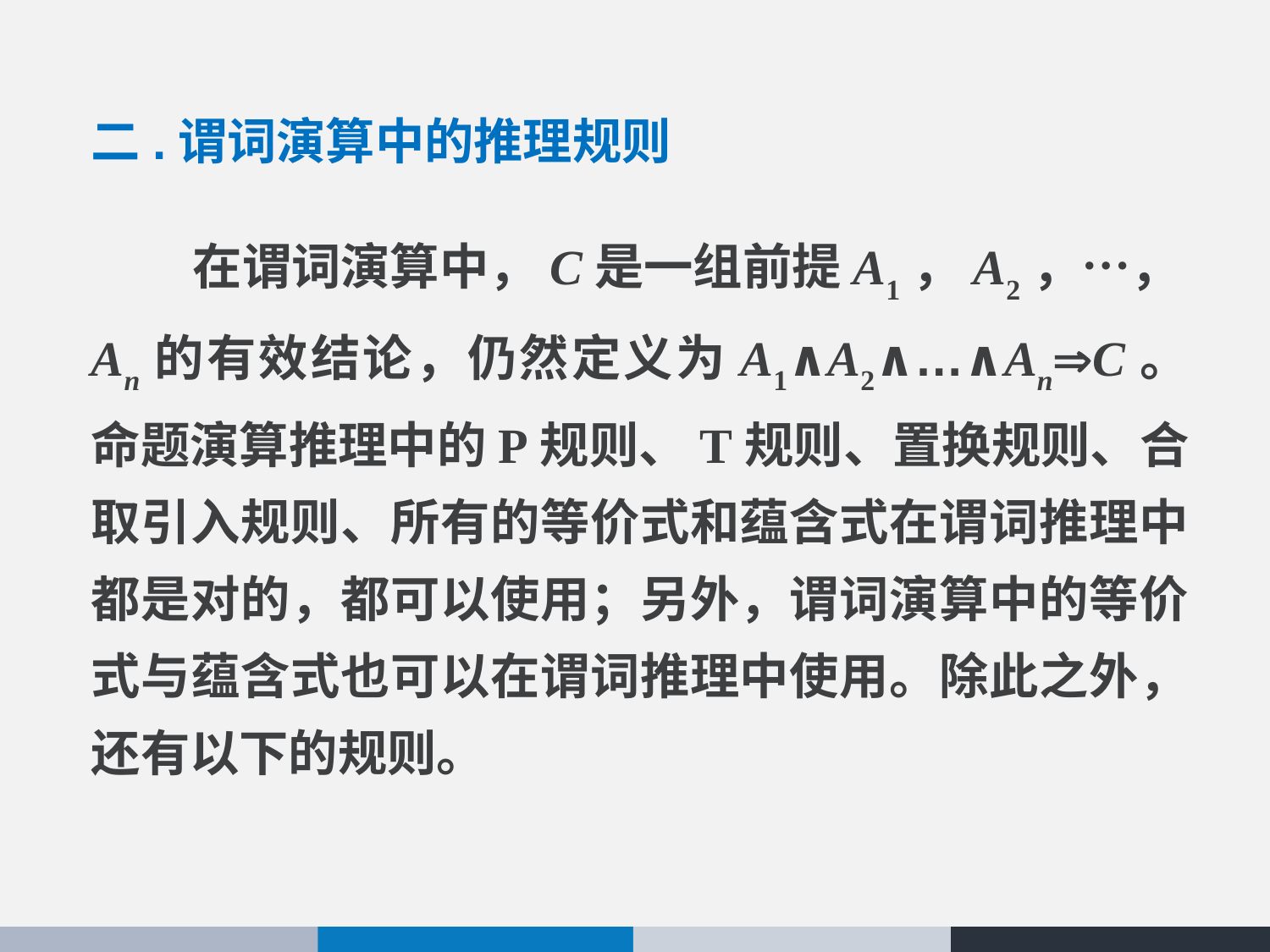

二.谓词演算中的推理规则
        在谓词演算中，C是一组前提A1，A2，…，An的有效结论，仍然定义为A1∧A2∧…∧An⇒C。命题演算推理中的P规则、T规则、置换规则、合取引入规则、所有的等价式和蕴含式在谓词推理中都是对的，都可以使用；另外，谓词演算中的等价式与蕴含式也可以在谓词推理中使用。除此之外，还有以下的规则。